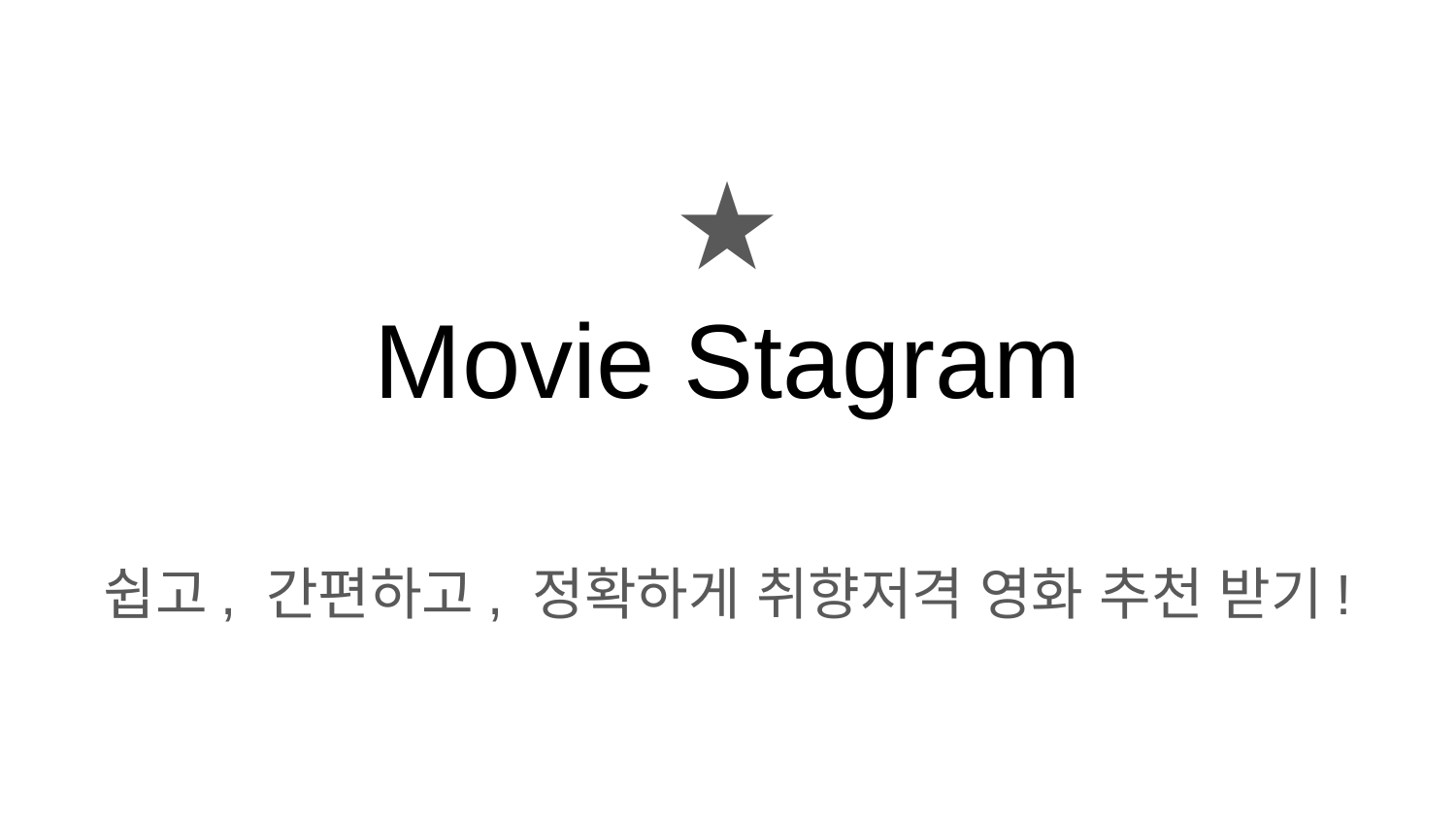

# ★
Movie Stagram
쉽고, 간편하고, 정확하게 취향저격 영화 추천 받기!